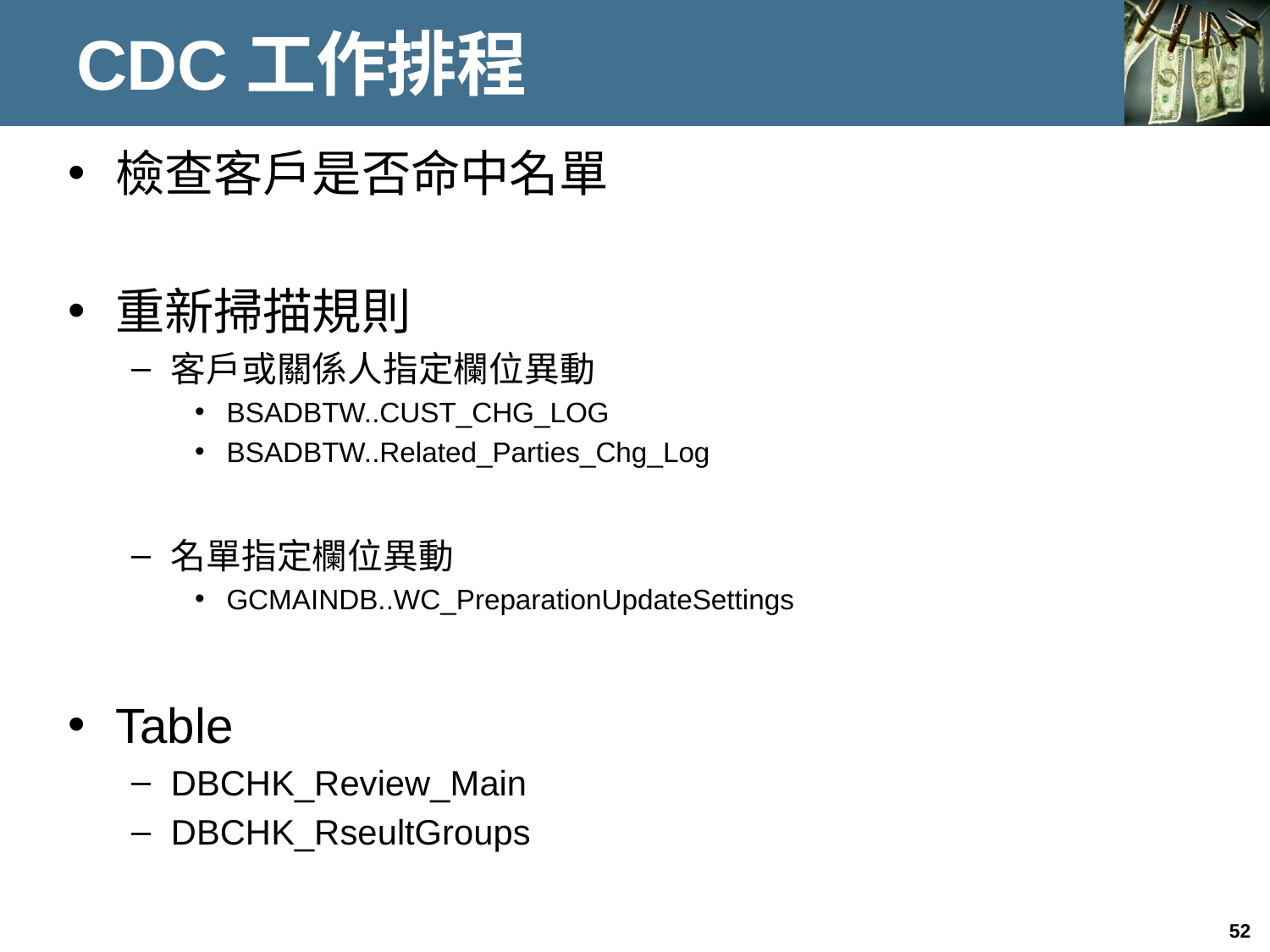

# CDC工作排程
檢查客戶是否命中名單

重新掃描規則
客戶或關係人指定欄位異動
BSADBTW..CUST_CHG_LOG
BSADBTW..Related_Parties_Chg_Log

名單指定欄位異動
GCMAINDB..WC_PreparationUpdateSettings

Table
DBCHK_Review_Main
DBCHK_RseultGroups

52